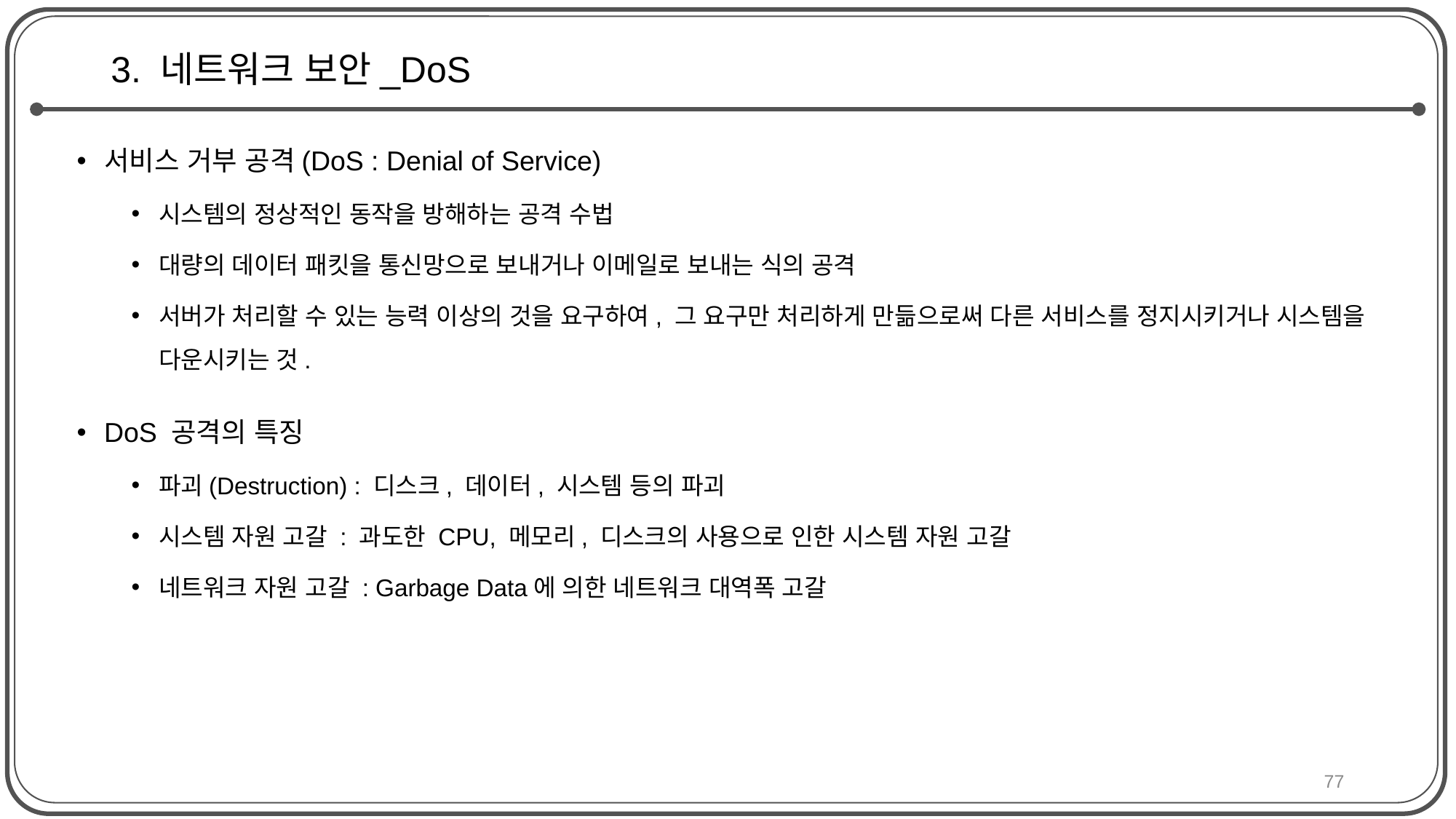

# 3. 네트워크 보안_DoS
서비스 거부 공격(DoS : Denial of Service)
시스템의 정상적인 동작을 방해하는 공격 수법
대량의 데이터 패킷을 통신망으로 보내거나 이메일로 보내는 식의 공격
서버가 처리할 수 있는 능력 이상의 것을 요구하여, 그 요구만 처리하게 만듦으로써 다른 서비스를 정지시키거나 시스템을 다운시키는 것.

DoS 공격의 특징
파괴(Destruction) : 디스크, 데이터, 시스템 등의 파괴
시스템 자원 고갈 : 과도한 CPU, 메모리, 디스크의 사용으로 인한 시스템 자원 고갈
네트워크 자원 고갈 : Garbage Data에 의한 네트워크 대역폭 고갈
77